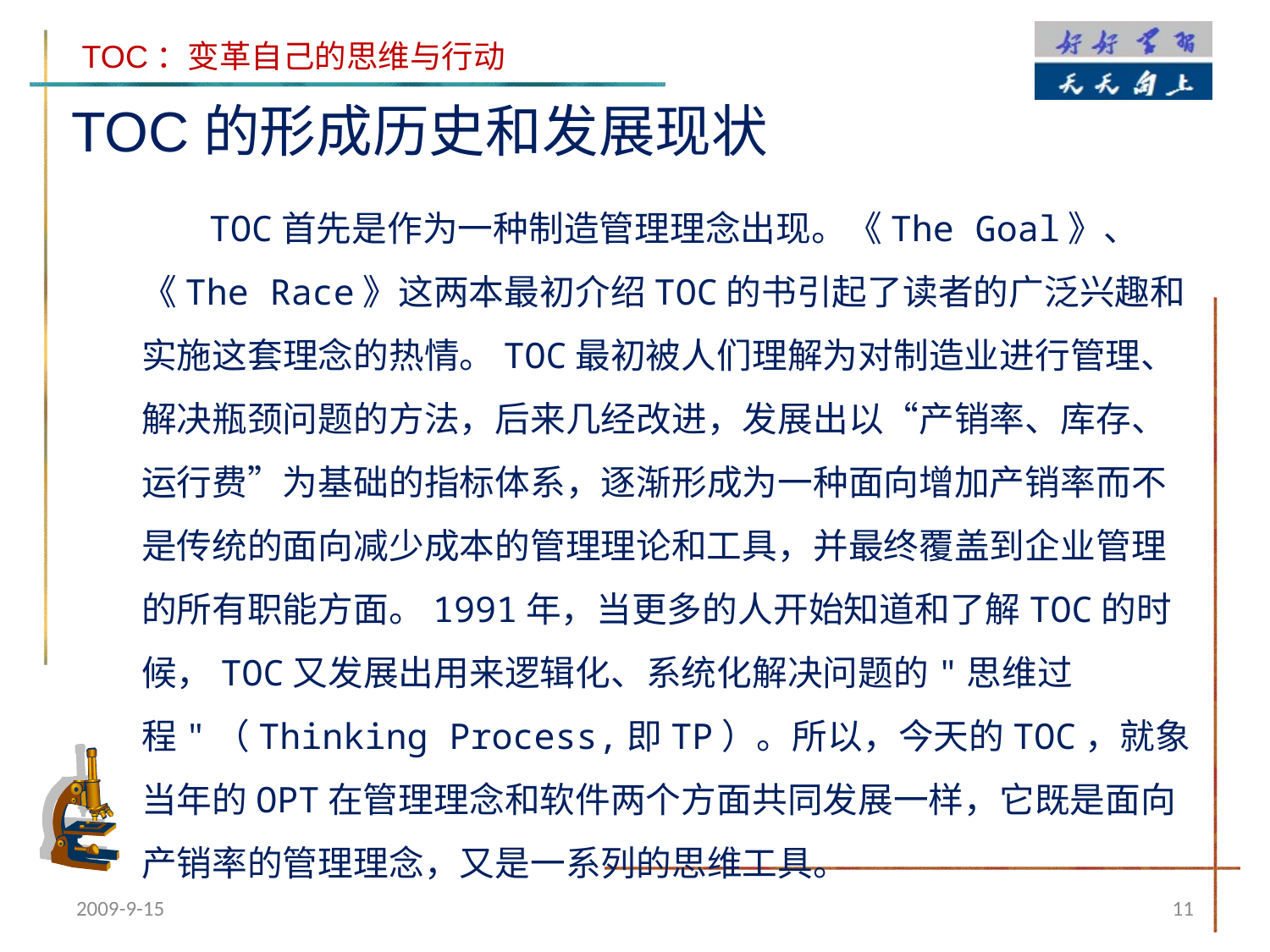

TOC的形成历史和发展现状
    TOC首先是作为一种制造管理理念出现。《The Goal》、《The Race》这两本最初介绍TOC的书引起了读者的广泛兴趣和实施这套理念的热情。TOC最初被人们理解为对制造业进行管理、解决瓶颈问题的方法，后来几经改进，发展出以“产销率、库存、运行费”为基础的指标体系，逐渐形成为一种面向增加产销率而不是传统的面向减少成本的管理理论和工具，并最终覆盖到企业管理的所有职能方面。1991年，当更多的人开始知道和了解TOC的时候，TOC又发展出用来逻辑化、系统化解决问题的"思维过程"（Thinking Process,即TP）。所以，今天的TOC，就象当年的OPT在管理理念和软件两个方面共同发展一样，它既是面向产销率的管理理念，又是一系列的思维工具。
2009-9-15
11